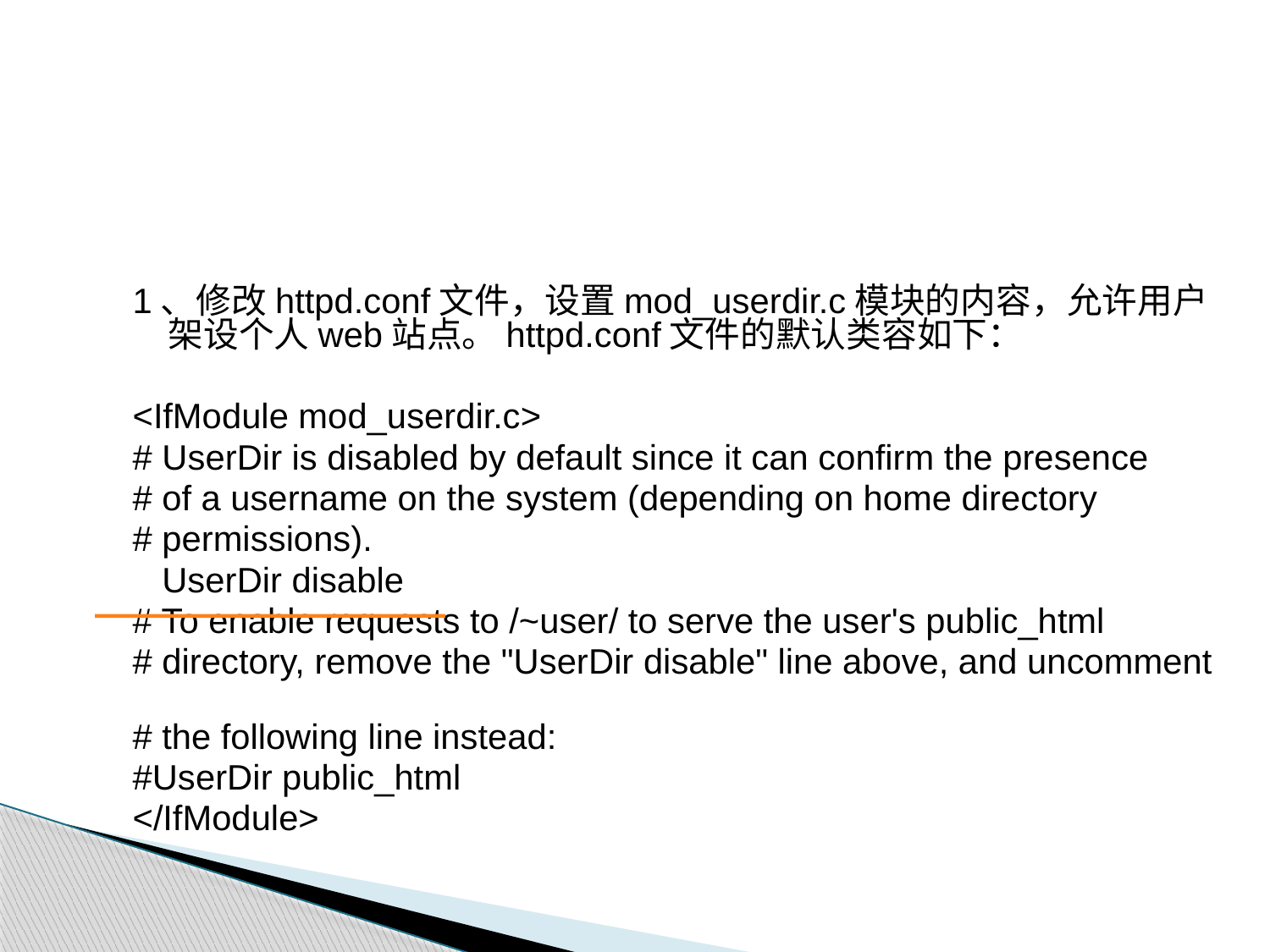

#
1、修改httpd.conf文件，设置mod_userdir.c模块的内容，允许用户架设个人web站点。httpd.conf文件的默认类容如下：

<IfModule mod_userdir.c>
# UserDir is disabled by default since it can confirm the presence
# of a username on the system (depending on home directory
# permissions).
   UserDir disable
# To enable requests to /~user/ to serve the user's public_html
# directory, remove the "UserDir disable" line above, and uncomment
# the following line instead:
#UserDir public_html
</IfModule>